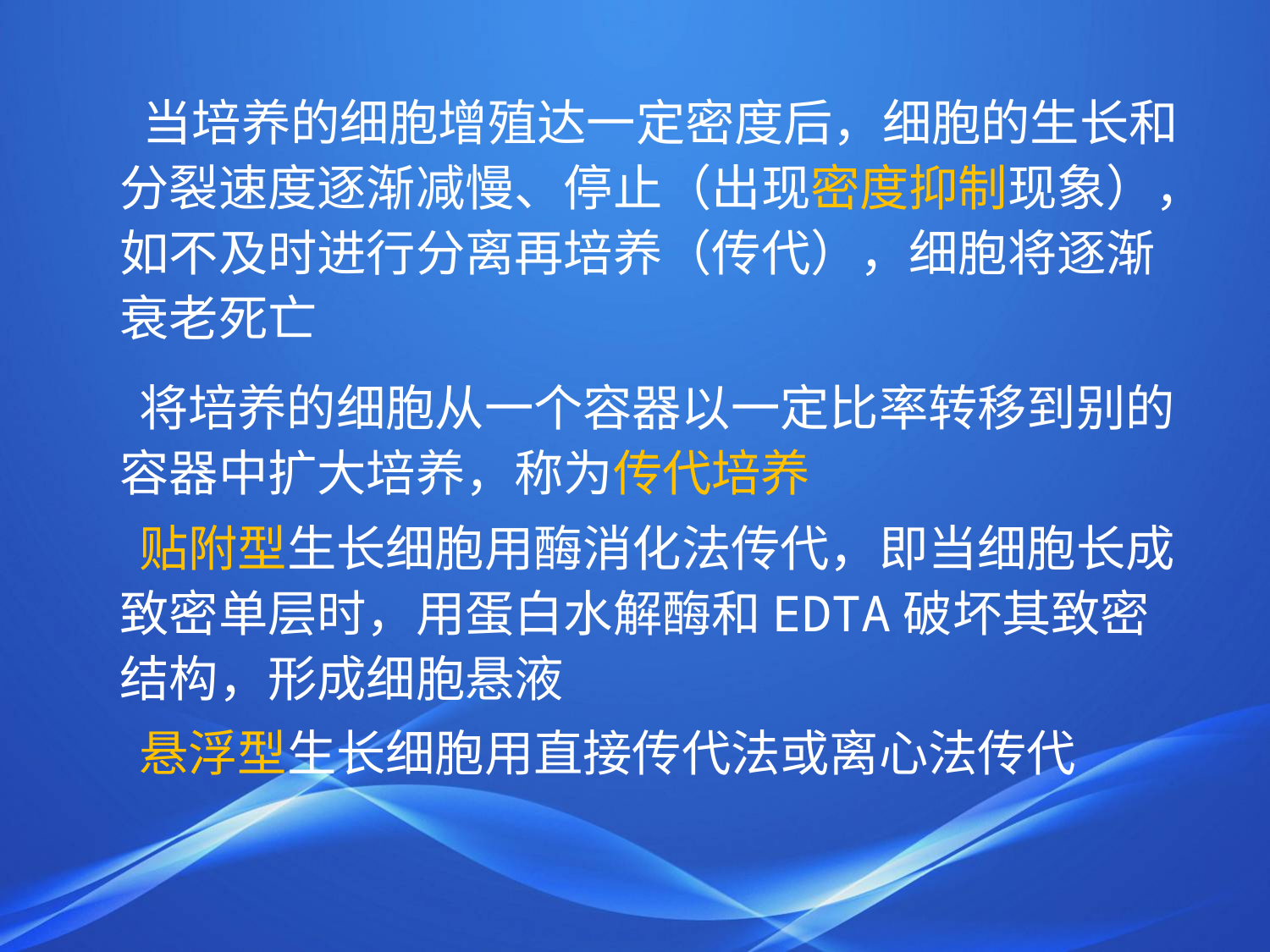

当培养的细胞增殖达一定密度后，细胞的生长和分裂速度逐渐减慢、停止（出现密度抑制现象），如不及时进行分离再培养（传代），细胞将逐渐衰老死亡
     将培养的细胞从一个容器以一定比率转移到别的容器中扩大培养，称为传代培养
     贴附型生长细胞用酶消化法传代，即当细胞长成致密单层时，用蛋白水解酶和EDTA破坏其致密结构，形成细胞悬液
     悬浮型生长细胞用直接传代法或离心法传代